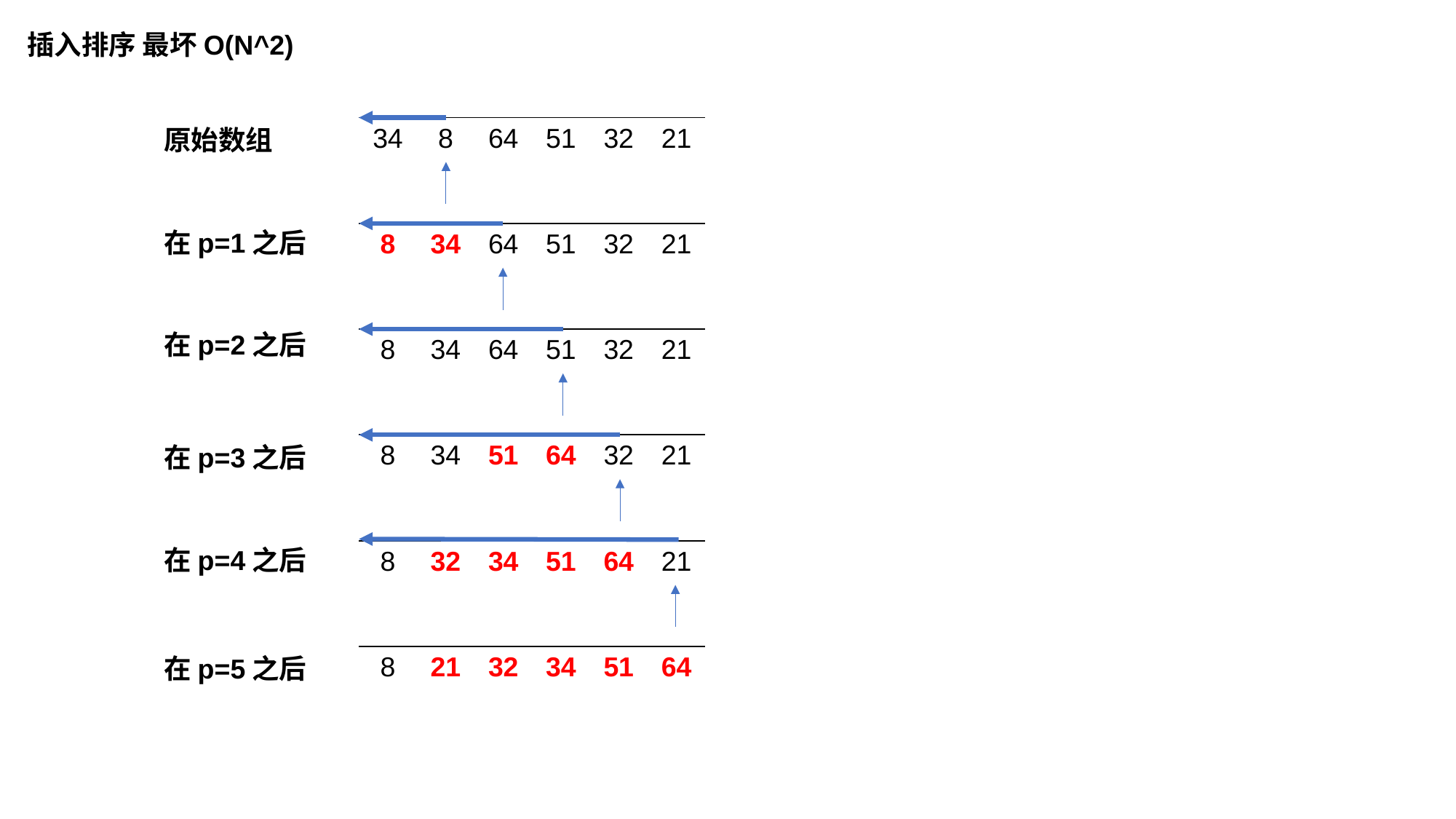

插入排序 最坏O(N^2)
原始数组
| 34 | 8 | 64 | 51 | 32 | 21 |
| --- | --- | --- | --- | --- | --- |
在p=1之后
| 8 | 34 | 64 | 51 | 32 | 21 |
| --- | --- | --- | --- | --- | --- |
在p=2之后
| 8 | 34 | 64 | 51 | 32 | 21 |
| --- | --- | --- | --- | --- | --- |
| 8 | 34 | 51 | 64 | 32 | 21 |
| --- | --- | --- | --- | --- | --- |
在p=3之后
在p=4之后
| 8 | 32 | 34 | 51 | 64 | 21 |
| --- | --- | --- | --- | --- | --- |
在p=5之后
| 8 | 21 | 32 | 34 | 51 | 64 |
| --- | --- | --- | --- | --- | --- |